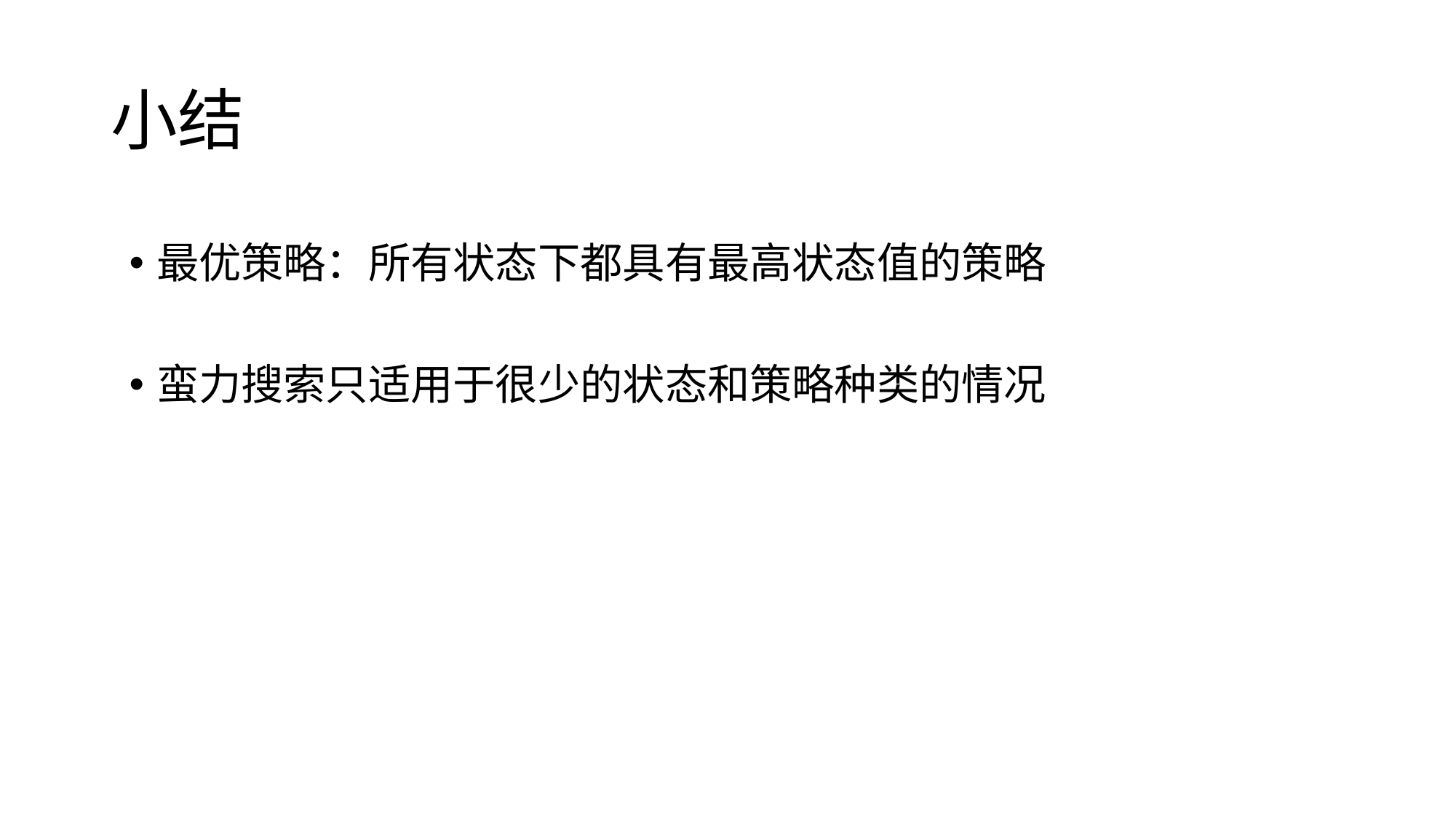

# 小结

最优策略：所有状态下都具有最高状态值的策略

蛮力搜索只适用于很少的状态和策略种类的情况